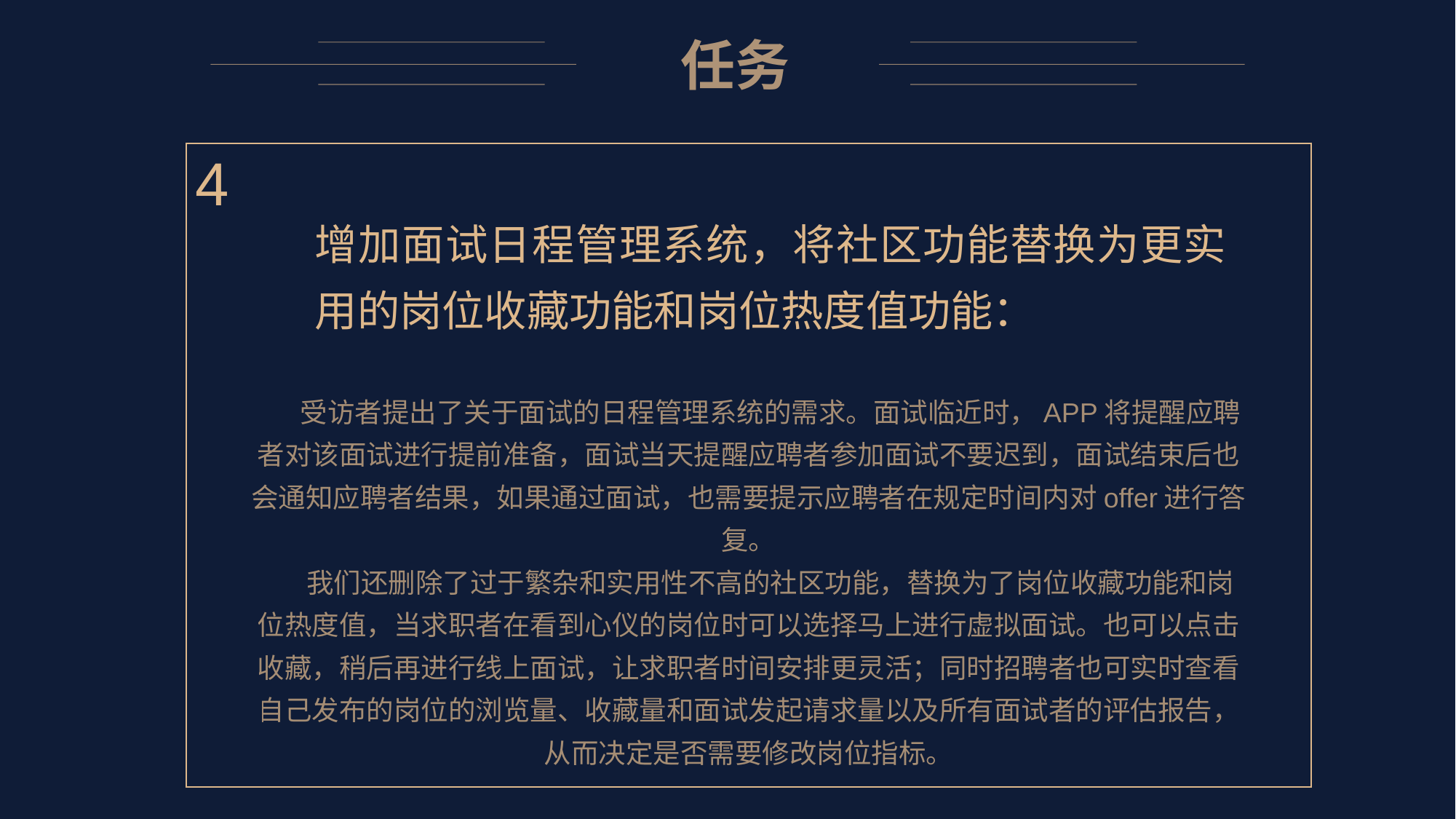

任务
4

增加面试日程管理系统，将社区功能替换为更实用的岗位收藏功能和岗位热度值功能：
      受访者提出了关于面试的日程管理系统的需求。面试临近时，APP将提醒应聘者对该面试进行提前准备，面试当天提醒应聘者参加面试不要迟到，面试结束后也会通知应聘者结果，如果通过面试，也需要提示应聘者在规定时间内对offer进行答复。
      我们还删除了过于繁杂和实用性不高的社区功能，替换为了岗位收藏功能和岗位热度值，当求职者在看到心仪的岗位时可以选择马上进行虚拟面试。也可以点击收藏，稍后再进行线上面试，让求职者时间安排更灵活；同时招聘者也可实时查看自己发布的岗位的浏览量、收藏量和面试发起请求量以及所有面试者的评估报告，从而决定是否需要修改岗位指标。